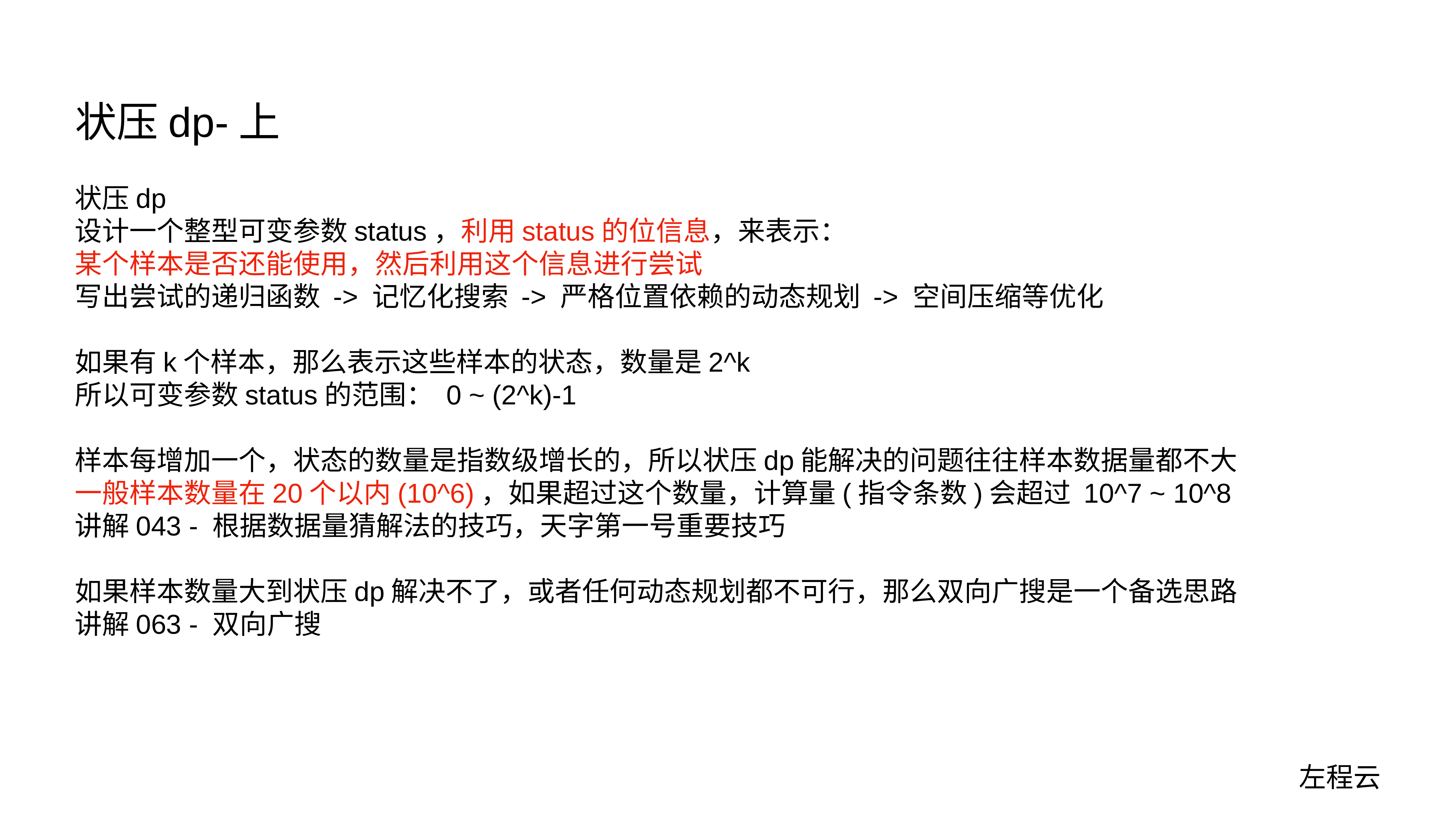

# 状压dp-上
状压dp
设计一个整型可变参数status，利用status的位信息，来表示：
某个样本是否还能使用，然后利用这个信息进行尝试
写出尝试的递归函数 -> 记忆化搜索 -> 严格位置依赖的动态规划 -> 空间压缩等优化

如果有k个样本，那么表示这些样本的状态，数量是2^k
所以可变参数status的范围： 0 ~ (2^k)-1

样本每增加一个，状态的数量是指数级增长的，所以状压dp能解决的问题往往样本数据量都不大
一般样本数量在20个以内(10^6)，如果超过这个数量，计算量(指令条数)会超过 10^7 ~ 10^8
讲解043 - 根据数据量猜解法的技巧，天字第一号重要技巧

如果样本数量大到状压dp解决不了，或者任何动态规划都不可行，那么双向广搜是一个备选思路
讲解063 - 双向广搜
左程云